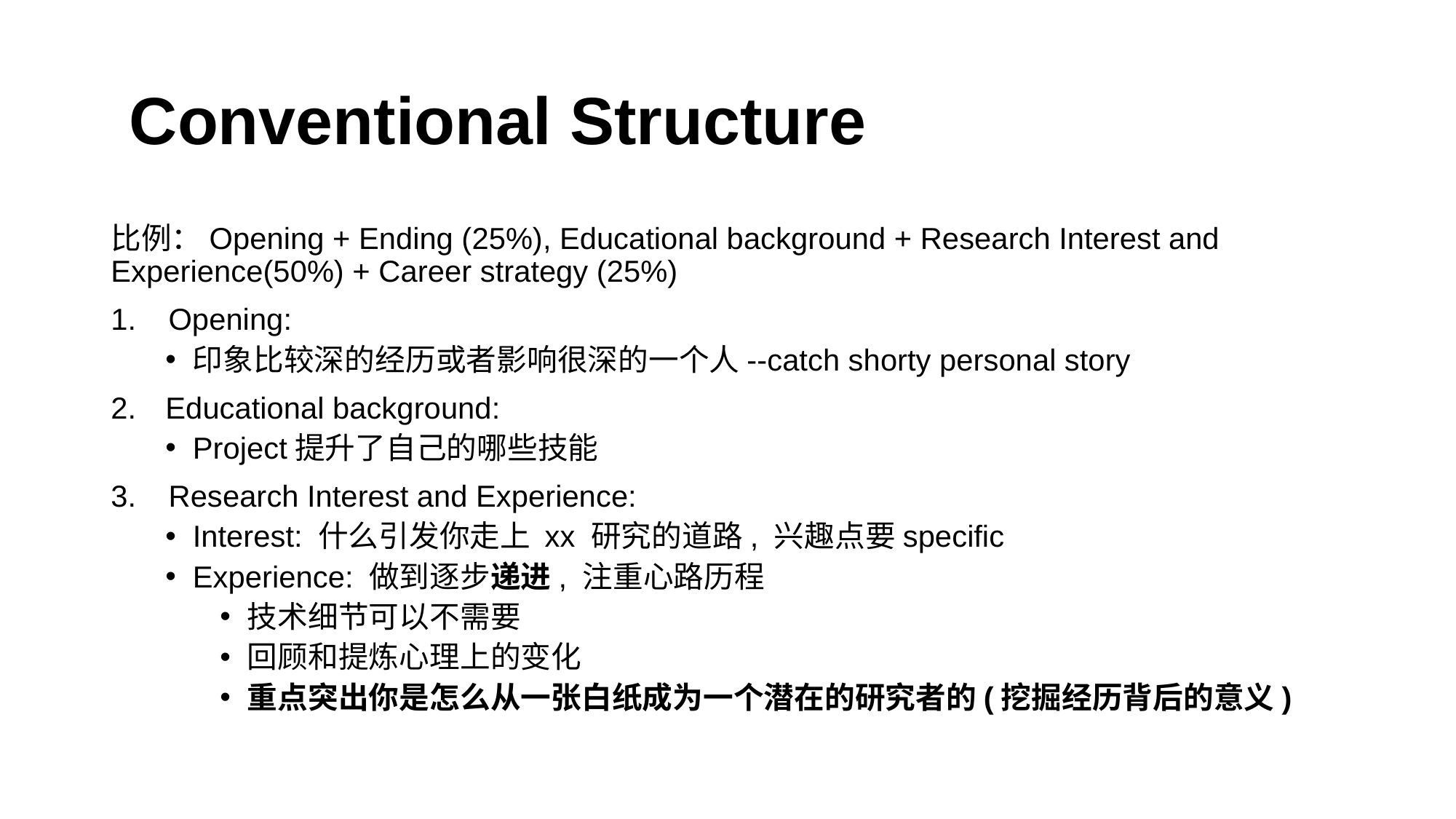

# Conventional Structure
比例：Opening + Ending (25%), Educational background + Research Interest and Experience(50%) + Career strategy (25%)
  Opening:
印象比较深的经历或者影响很深的一个人--catch shorty personal story
Educational background:
Project提升了自己的哪些技能
  Research Interest and Experience:
Interest: 什么引发你走上 xx 研究的道路, 兴趣点要specific
Experience: 做到逐步递进, 注重心路历程
技术细节可以不需要
回顾和提炼心理上的变化
重点突出你是怎么从一张白纸成为一个潜在的研究者的(挖掘经历背后的意义)